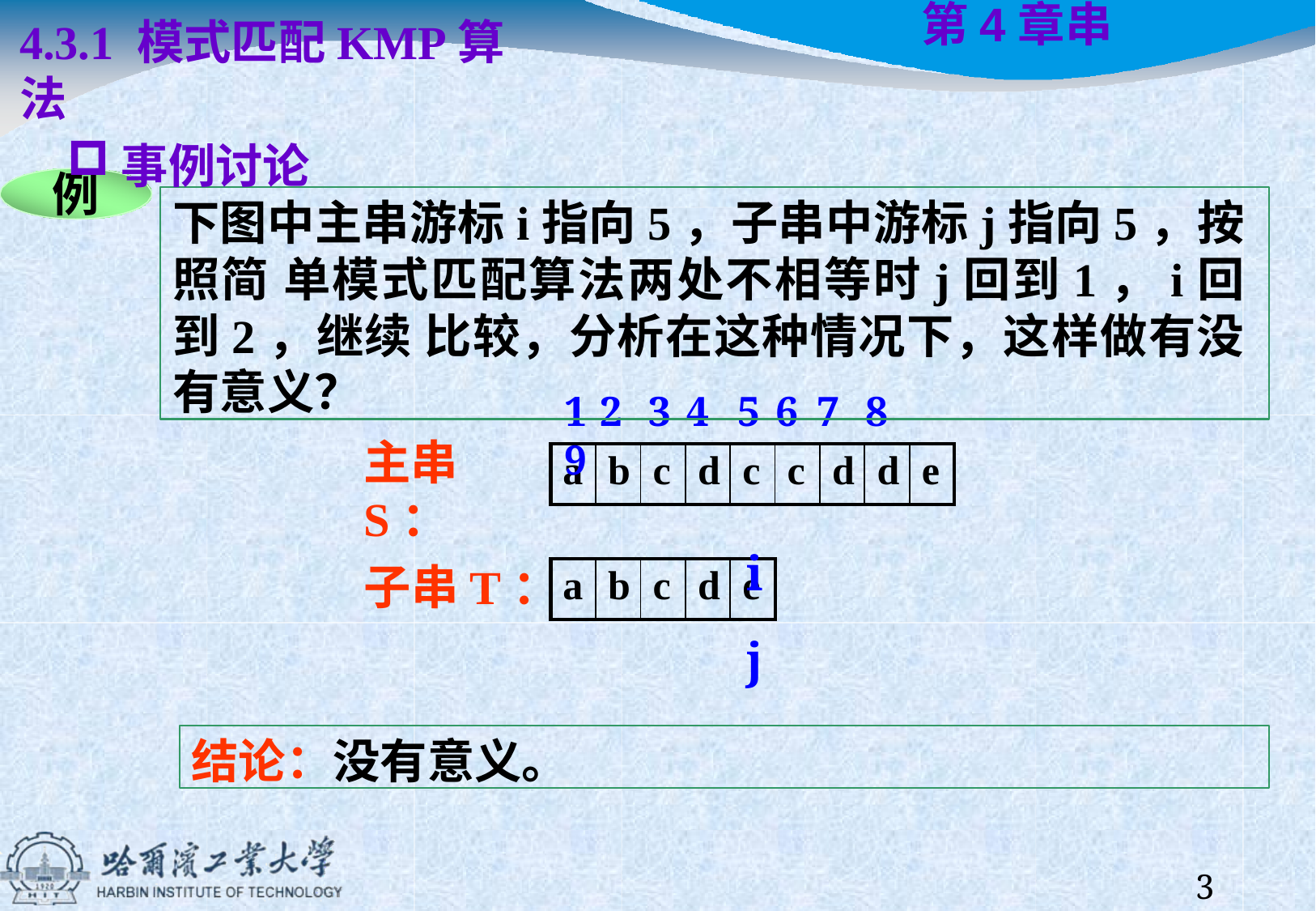

4.3.1 模式匹配KMP算法
事例讨论
# 第4章	串
例

下图中主串游标i指向5，子串中游标j指向5，按照简 单模式匹配算法两处不相等时j回到1，i回到2，继续 比较，分析在这种情况下，这样做有没有意义？
1	2	3	4	5	6	7	8	9

i
主串S：
| a | b | c | d | c | c | d | d | e |
| --- | --- | --- | --- | --- | --- | --- | --- | --- |
子串T：
j
| a | b | c | d | e |
| --- | --- | --- | --- | --- |
结论：没有意义。

30